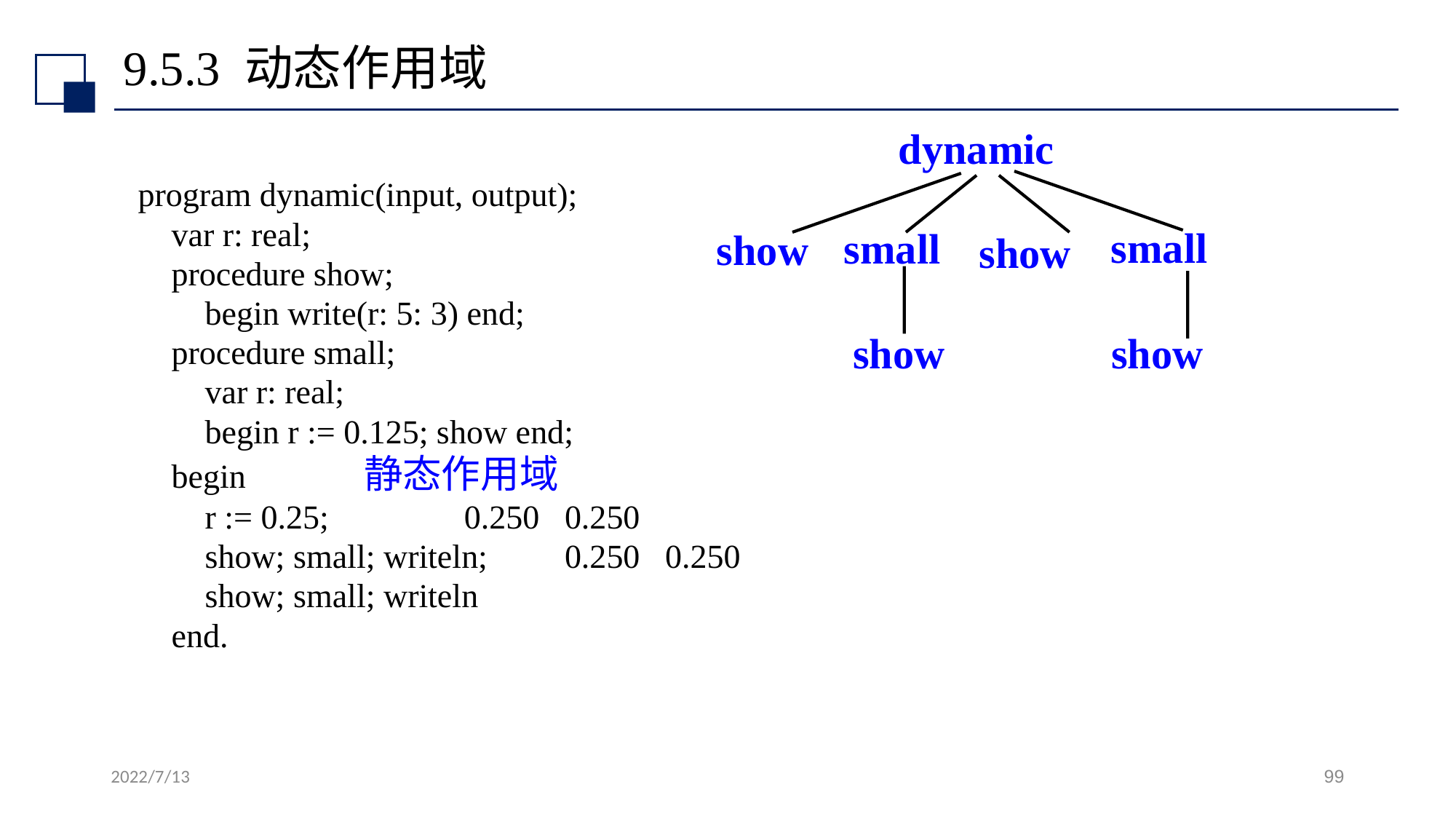

# 9.5.3 动态作用域
dynamic

small
small
show
show

show
show
program dynamic(input, output);
    var r: real;
    procedure show;
        begin write(r: 5: 3) end;
    procedure small;
        var r: real;
        begin r := 0.125; show end;
    begin					静态作用域
        r := 0.25;			            0.250	0.250
        show; small; writeln;		0.250	0.250
        show; small; writeln
    end.
2022/7/13
99